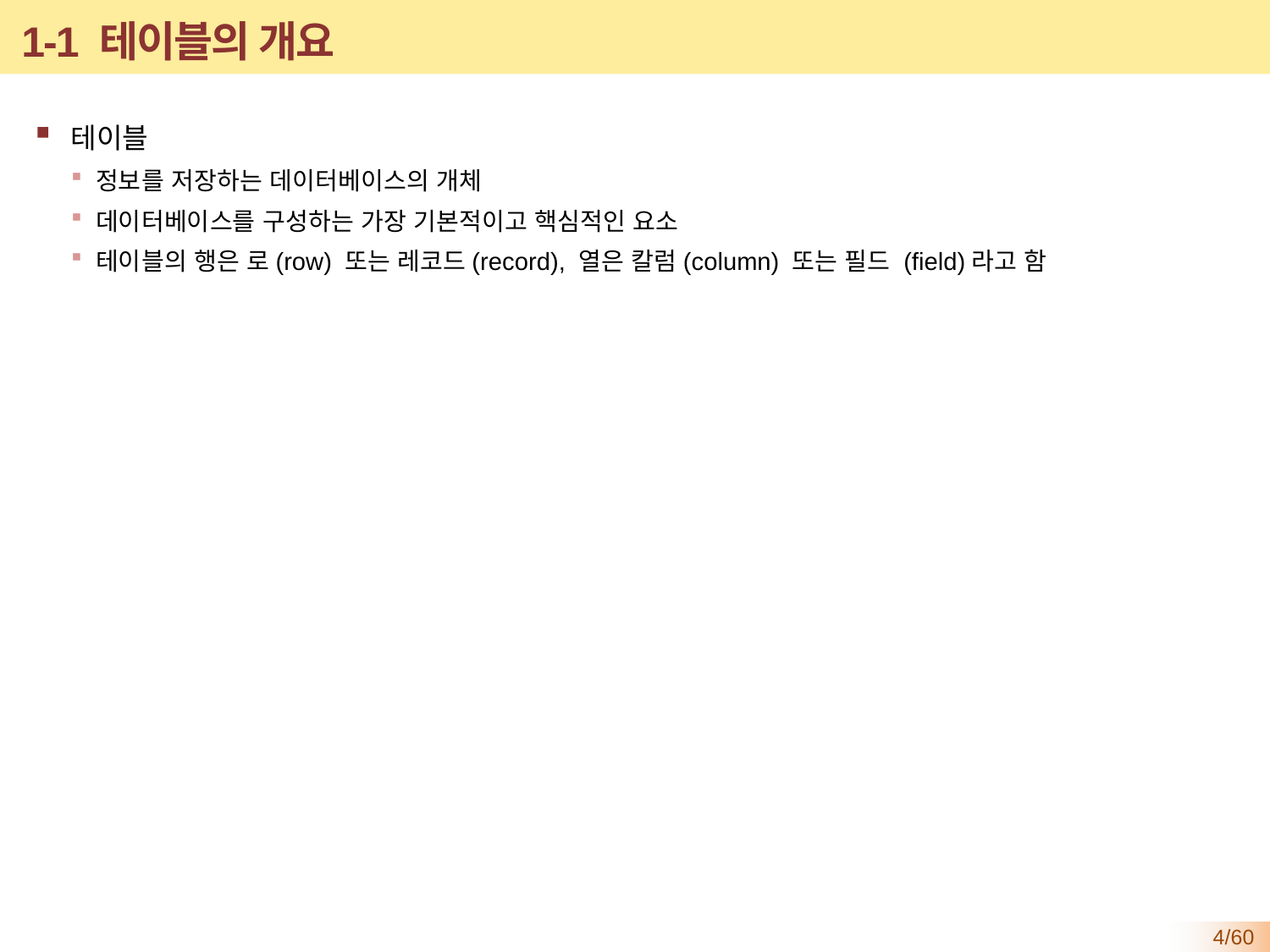

# 1-1 테이블의 개요
테이블
정보를 저장하는 데이터베이스의 개체
데이터베이스를 구성하는 가장 기본적이고 핵심적인 요소
테이블의 행은 로(row) 또는 레코드(record), 열은 칼럼(column) 또는 필드 (field)라고 함